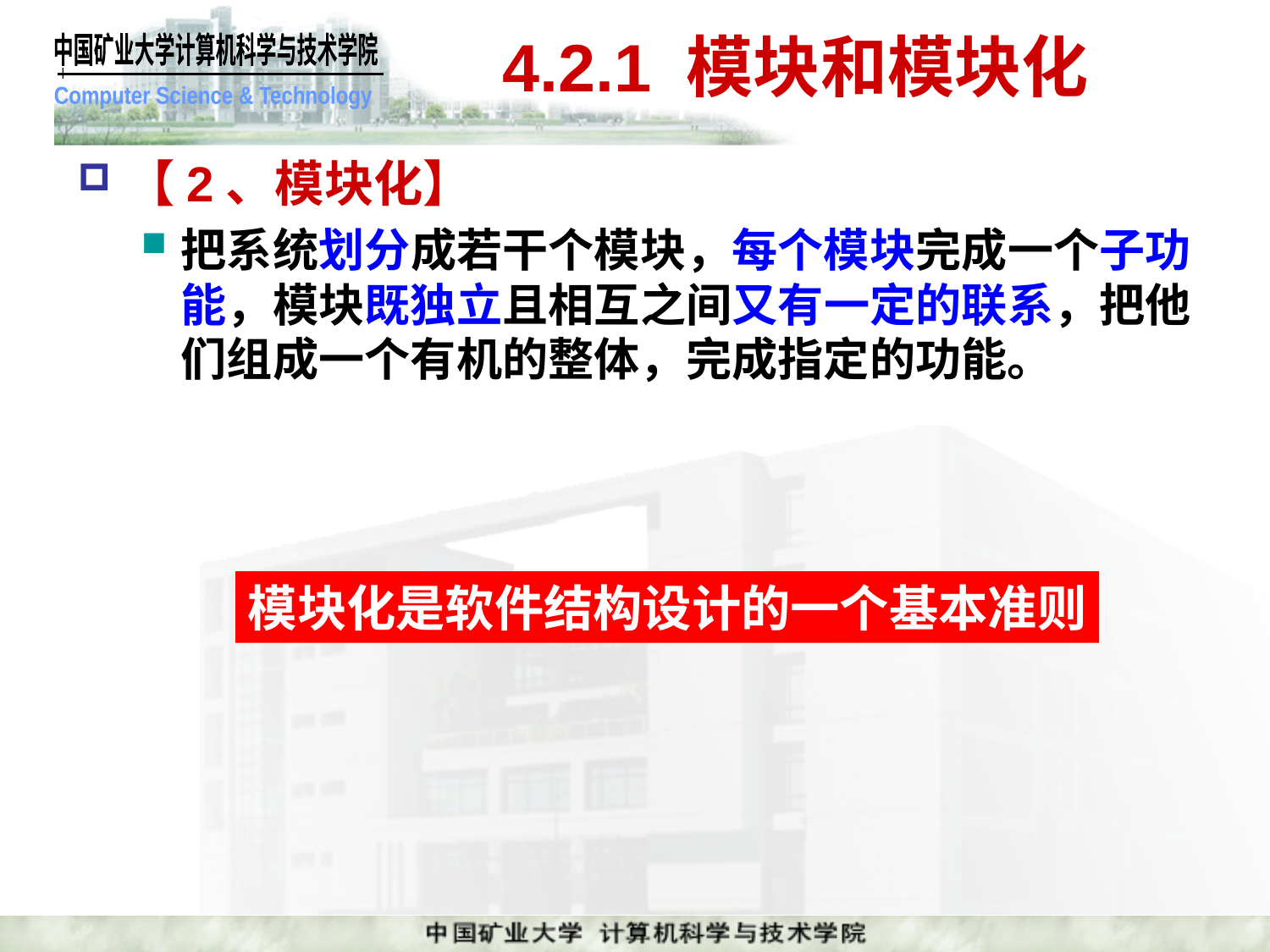

# 4.2.1 模块和模块化
【2、模块化】
把系统划分成若干个模块，每个模块完成一个子功能，模块既独立且相互之间又有一定的联系，把他们组成一个有机的整体，完成指定的功能。

模块化是软件结构设计的一个基本准则
6